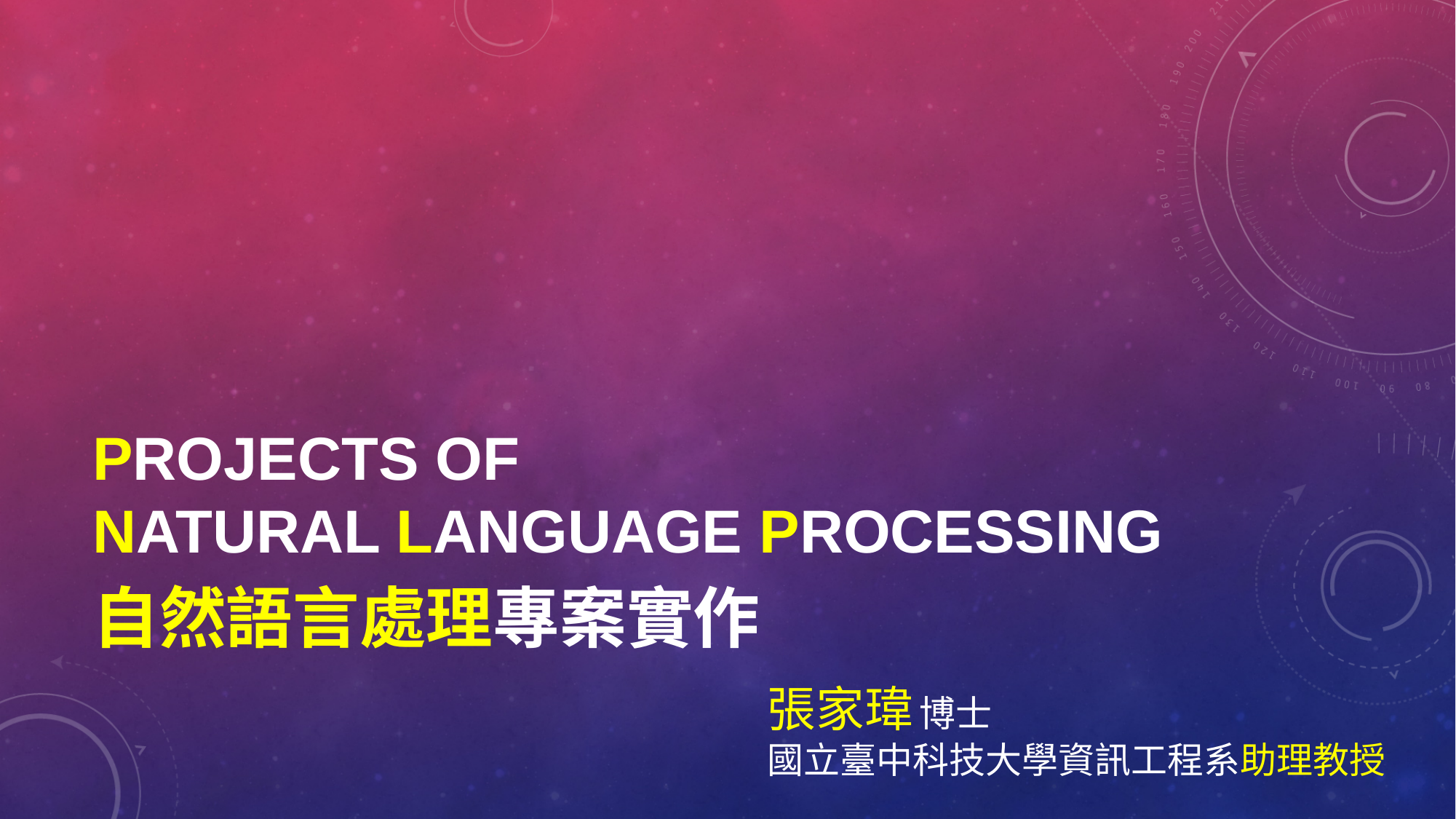

# PROJECTS of Natural language Processing
自然語言處理專案實作
張家瑋 博士
國立臺中科技大學資訊工程系助理教授